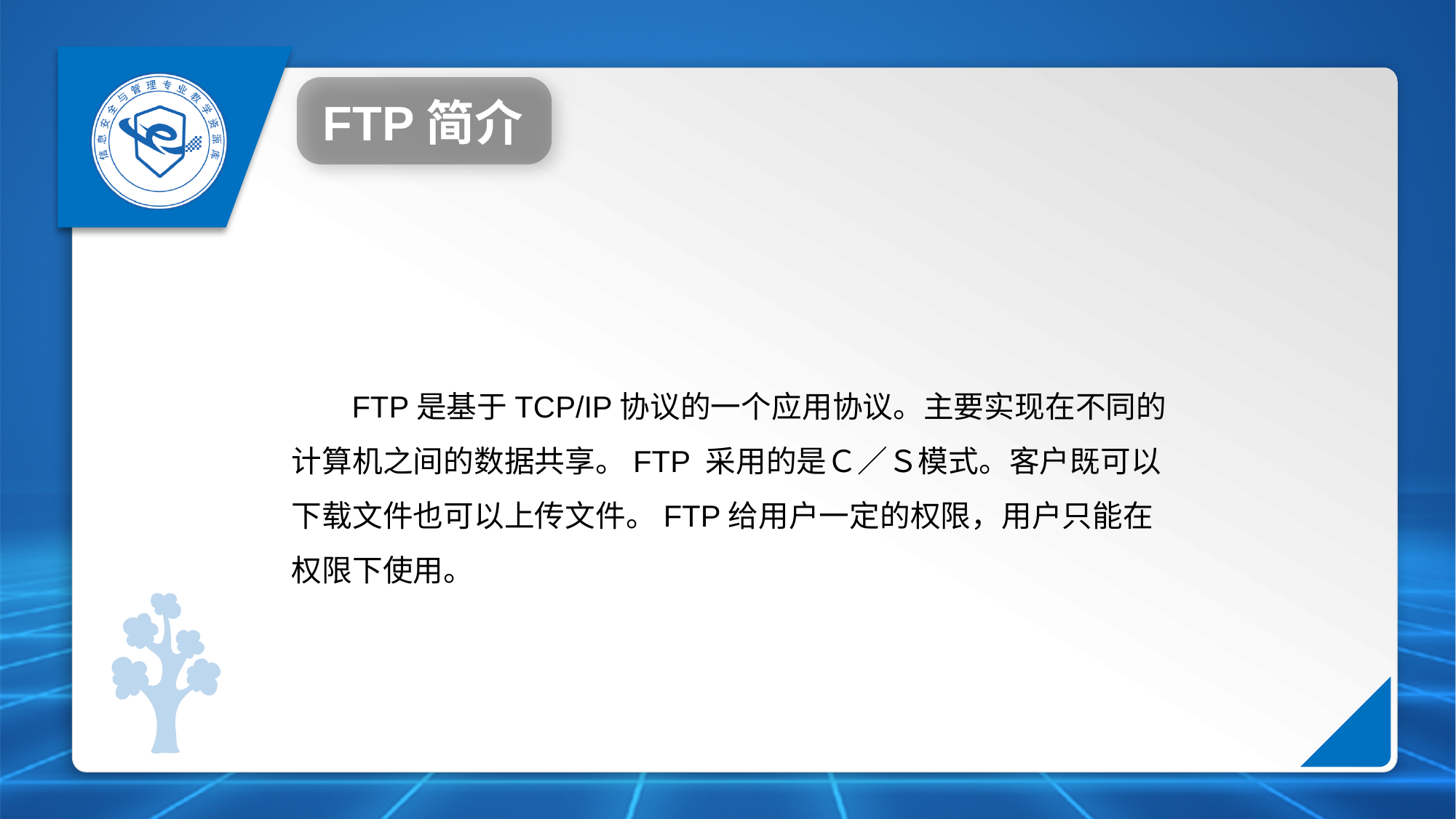

FTP简介
FTP是基于TCP/IP协议的一个应用协议。主要实现在不同的计算机之间的数据共享。FTP 采用的是Ｃ／Ｓ模式。客户既可以下载文件也可以上传文件。FTP给用户一定的权限，用户只能在权限下使用。